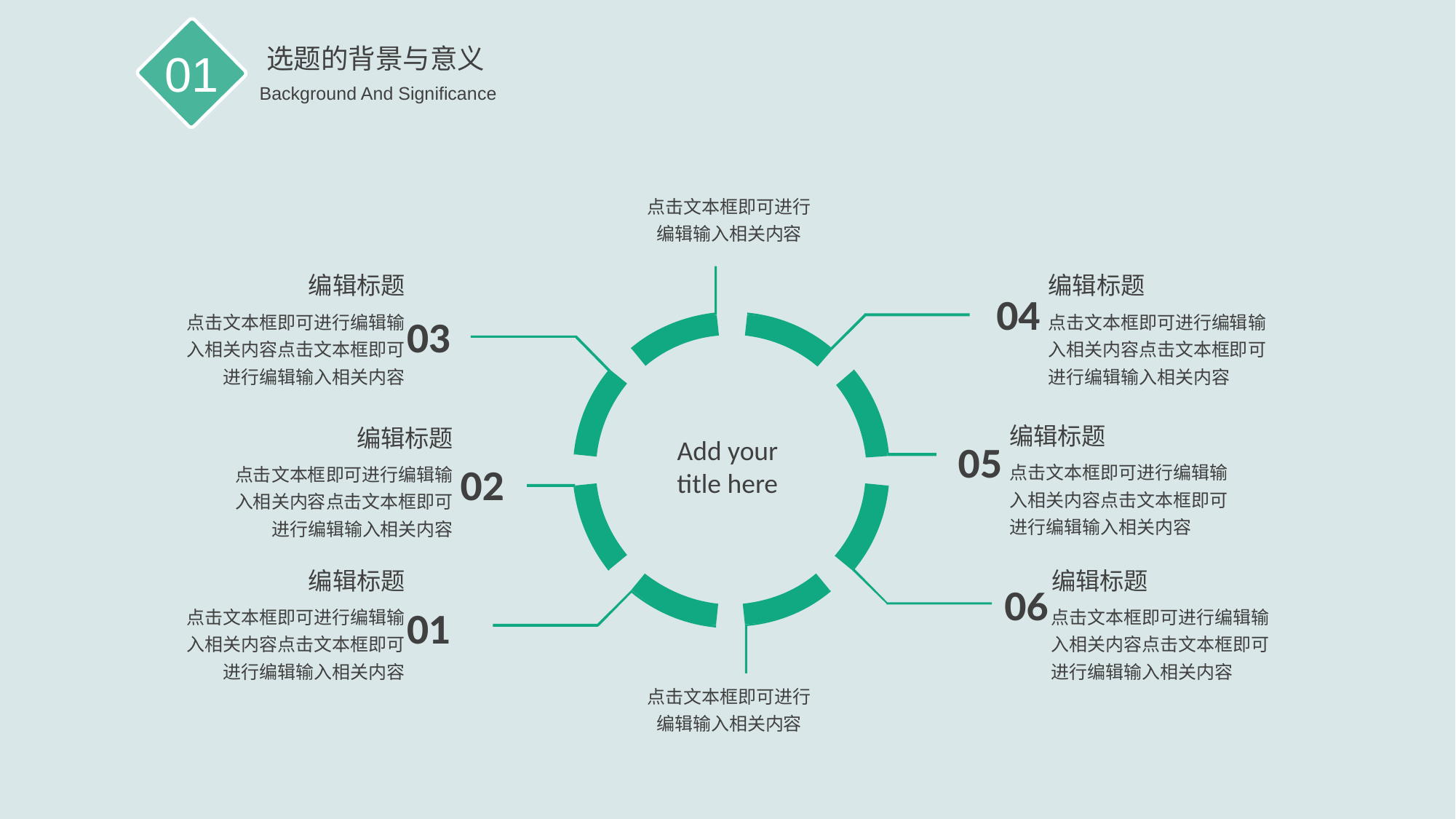

选题的背景与意义
01
 Background And Significance
点击文本框即可进行编辑输入相关内容
编辑标题
编辑标题

04
点击文本框即可进行编辑输入相关内容点击文本框即可进行编辑输入相关内容

点击文本框即可进行编辑输入相关内容点击文本框即可进行编辑输入相关内容

03

编辑标题
编辑标题
Add your title here
05
点击文本框即可进行编辑输入相关内容点击文本框即可进行编辑输入相关内容

点击文本框即可进行编辑输入相关内容点击文本框即可进行编辑输入相关内容

02

编辑标题
编辑标题

06

点击文本框即可进行编辑输入相关内容点击文本框即可进行编辑输入相关内容

点击文本框即可进行编辑输入相关内容点击文本框即可进行编辑输入相关内容

01
点击文本框即可进行编辑输入相关内容